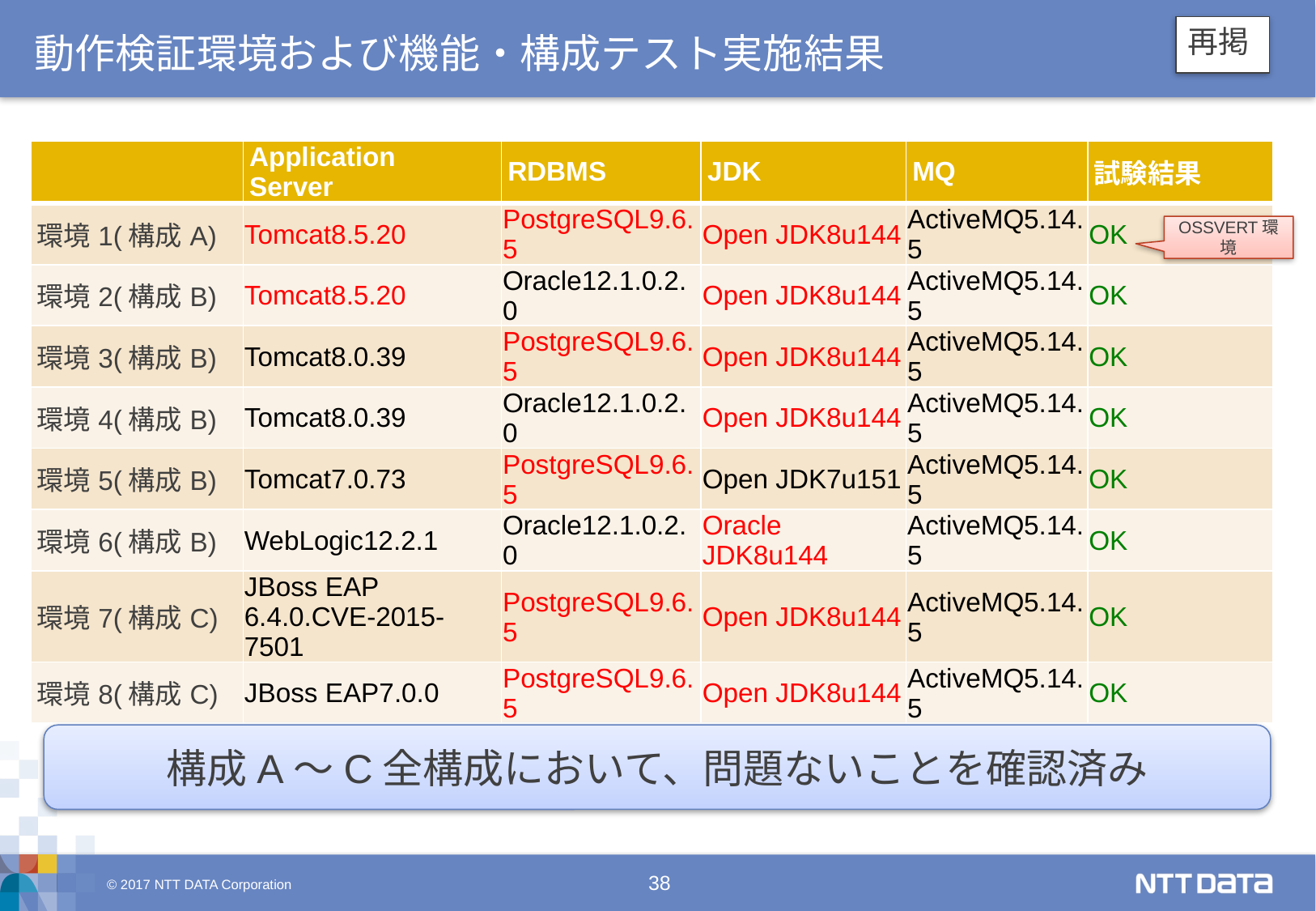

動作検証環境および機能・構成テスト実施結果
再掲
|  | Application Server | RDBMS | JDK | MQ | 試験結果 |
| --- | --- | --- | --- | --- | --- |
| 環境1(構成A) | Tomcat8.5.20 | PostgreSQL9.6.5 | Open JDK8u144 | ActiveMQ5.14.5 | OK |
| 環境2(構成B) | Tomcat8.5.20 | Oracle12.1.0.2.0 | Open JDK8u144 | ActiveMQ5.14.5 | OK |
| 環境3(構成B) | Tomcat8.0.39 | PostgreSQL9.6.5 | Open JDK8u144 | ActiveMQ5.14.5 | OK |
| 環境4(構成B) | Tomcat8.0.39 | Oracle12.1.0.2.0 | Open JDK8u144 | ActiveMQ5.14.5 | OK |
| 環境5(構成B) | Tomcat7.0.73 | PostgreSQL9.6.5 | Open JDK7u151 | ActiveMQ5.14.5 | OK |
| 環境6(構成B) | WebLogic12.2.1 | Oracle12.1.0.2.0 | Oracle JDK8u144 | ActiveMQ5.14.5 | OK |
| 環境7(構成C) | JBoss EAP 6.4.0.CVE-2015-7501 | PostgreSQL9.6.5 | Open JDK8u144 | ActiveMQ5.14.5 | OK |
| 環境8(構成C) | JBoss EAP7.0.0 | PostgreSQL9.6.5 | Open JDK8u144 | ActiveMQ5.14.5 | OK |
OSSVERT環境
構成A～C全構成において、問題ないことを確認済み